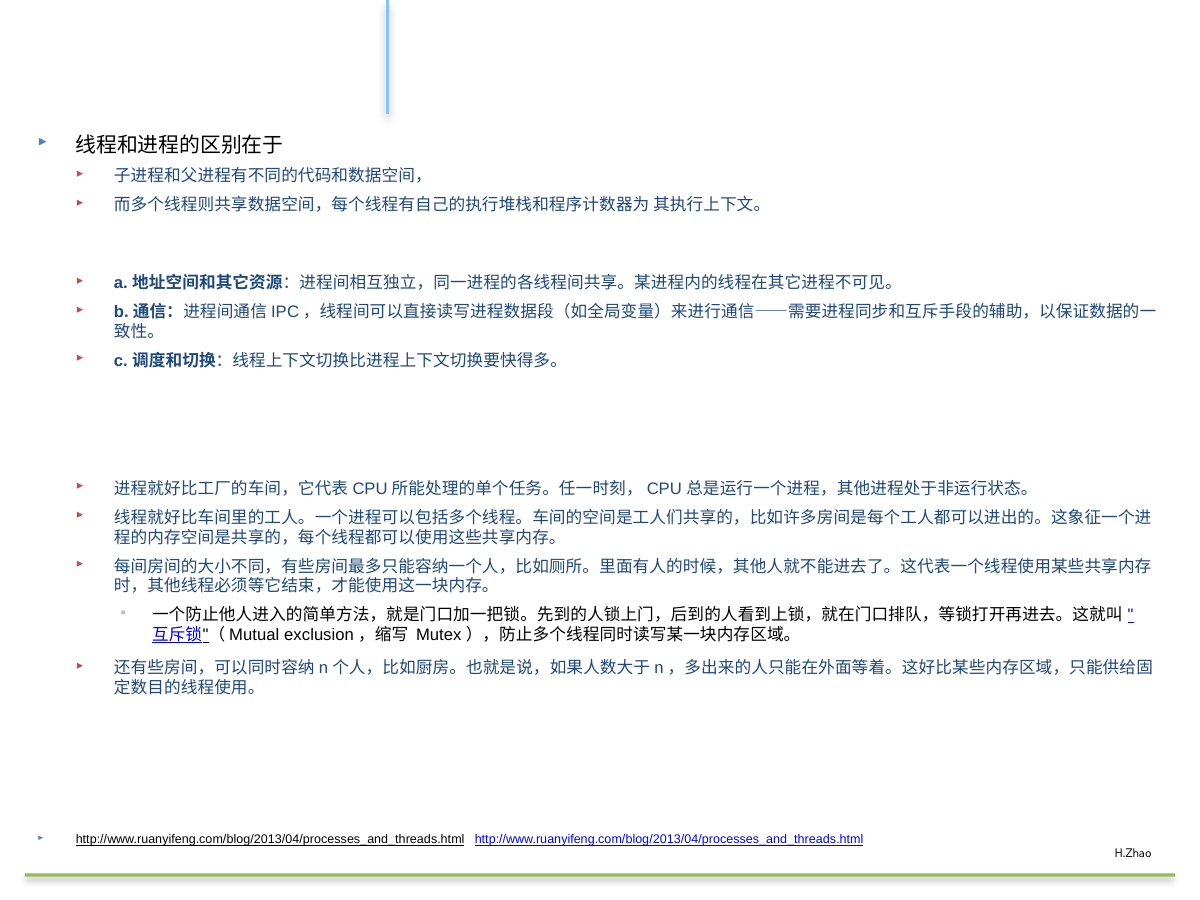

#

线程和进程的区别在于
子进程和父进程有不同的代码和数据空间，
而多个线程则共享数据空间，每个线程有自己的执行堆栈和程序计数器为 其执行上下文。

a.地址空间和其它资源：进程间相互独立，同一进程的各线程间共享。某进程内的线程在其它进程不可见。
b.通信：进程间通信IPC，线程间可以直接读写进程数据段（如全局变量）来进行通信——需要进程同步和互斥手段的辅助，以保证数据的一致性。
c.调度和切换：线程上下文切换比进程上下文切换要快得多。

进程就好比工厂的车间，它代表CPU所能处理的单个任务。任一时刻，CPU总是运行一个进程，其他进程处于非运行状态。
线程就好比车间里的工人。一个进程可以包括多个线程。车间的空间是工人们共享的，比如许多房间是每个工人都可以进出的。这象征一个进程的内存空间是共享的，每个线程都可以使用这些共享内存。
每间房间的大小不同，有些房间最多只能容纳一个人，比如厕所。里面有人的时候，其他人就不能进去了。这代表一个线程使用某些共享内存时，其他线程必须等它结束，才能使用这一块内存。
一个防止他人进入的简单方法，就是门口加一把锁。先到的人锁上门，后到的人看到上锁，就在门口排队，等锁打开再进去。这就叫"互斥锁"（Mutual exclusion，缩写 Mutex），防止多个线程同时读写某一块内存区域。
还有些房间，可以同时容纳n个人，比如厨房。也就是说，如果人数大于n，多出来的人只能在外面等着。这好比某些内存区域，只能供给固定数目的线程使用。
http://www.ruanyifeng.com/blog/2013/04/processes_and_threads.html   http://www.ruanyifeng.com/blog/2013/04/processes_and_threads.html